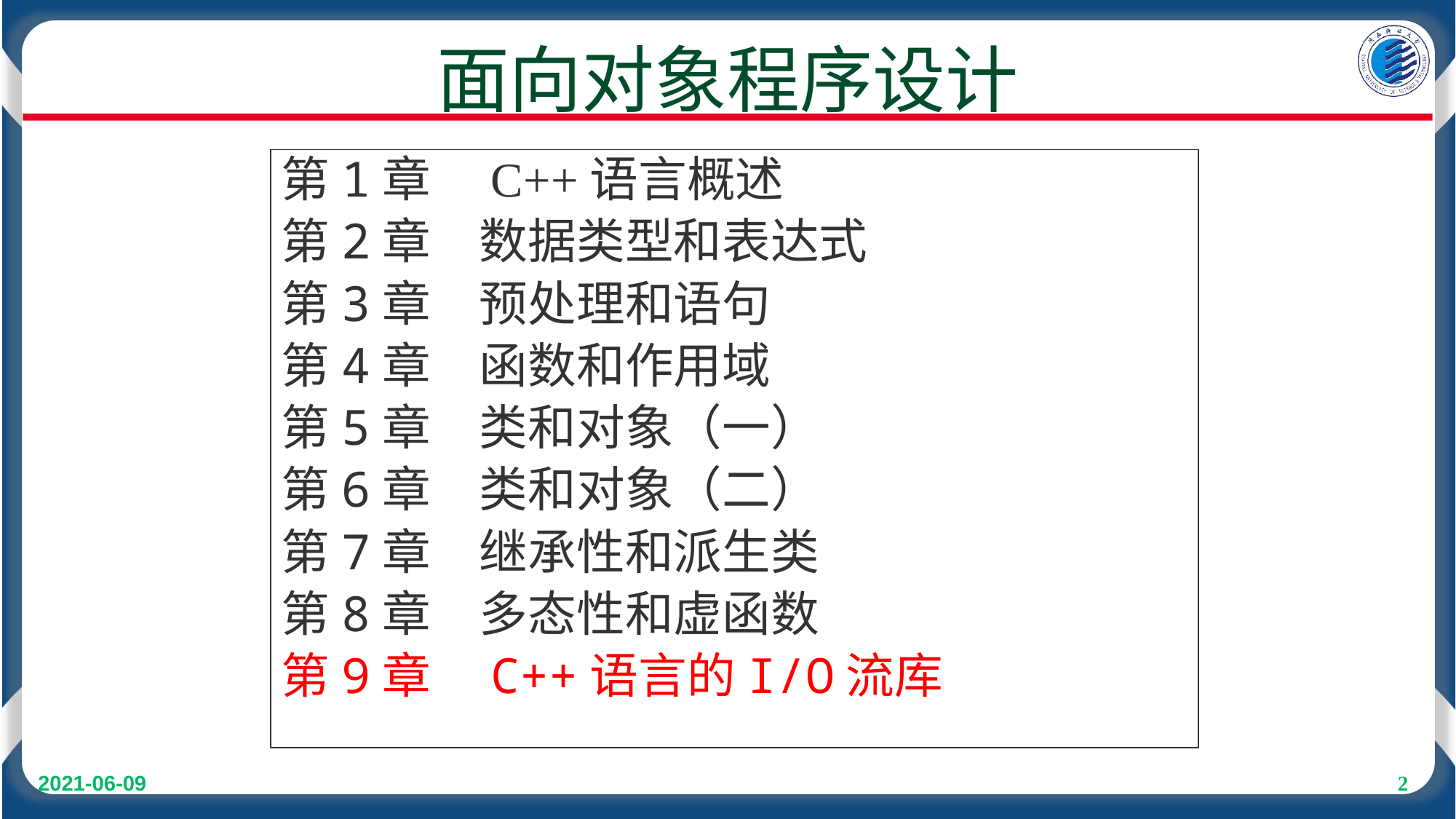

# 面向对象程序设计
第1章　C++语言概述
第2章　数据类型和表达式
第3章　预处理和语句
第4章　函数和作用域
第5章　类和对象（一）
第6章　类和对象（二）
第7章　继承性和派生类
第8章　多态性和虚函数
第9章　C++语言的I/O流库
2021-06-09

2